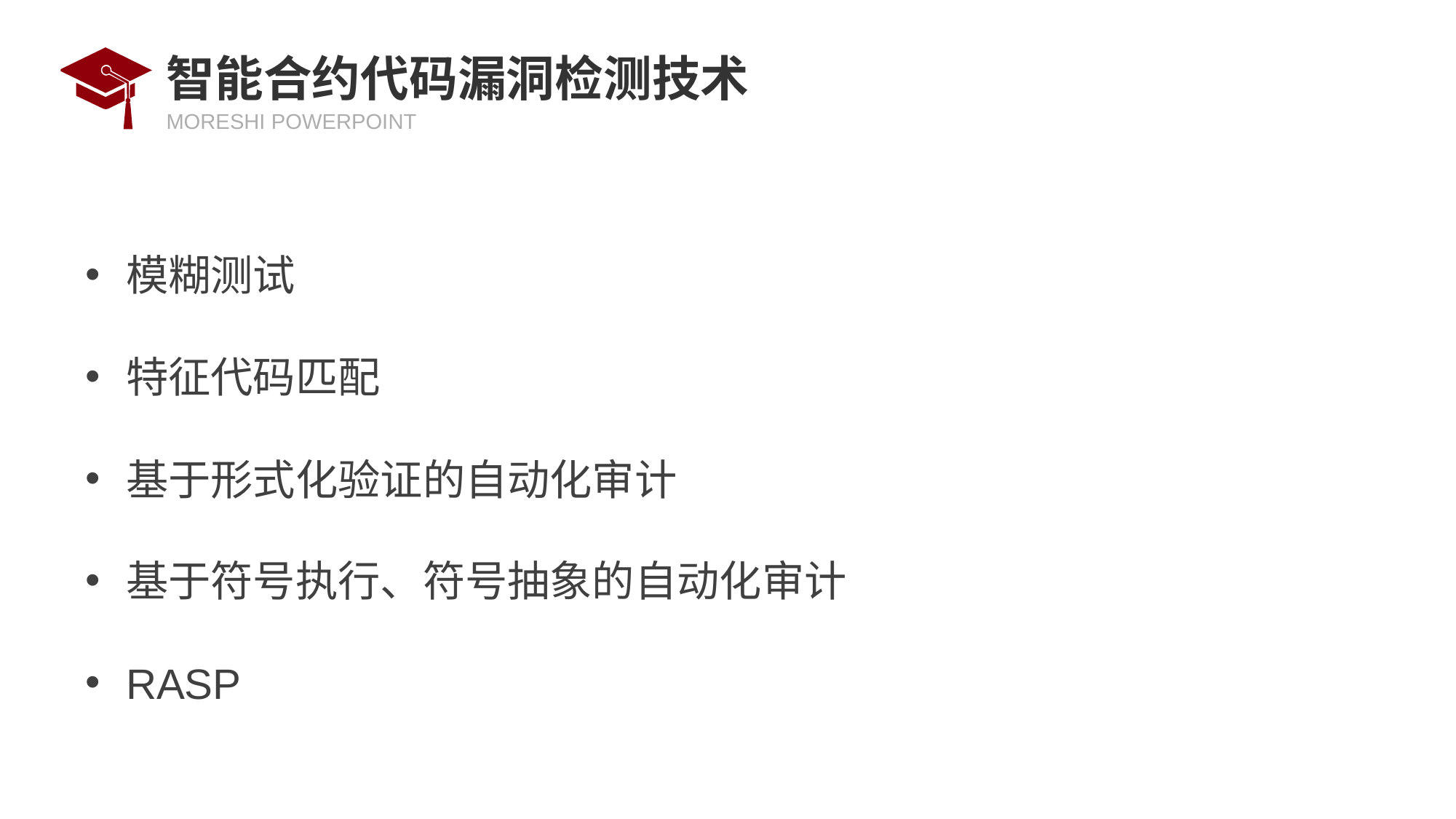

# 智能合约代码漏洞检测技术
模糊测试
特征代码匹配
基于形式化验证的自动化审计
基于符号执行、符号抽象的自动化审计
RASP